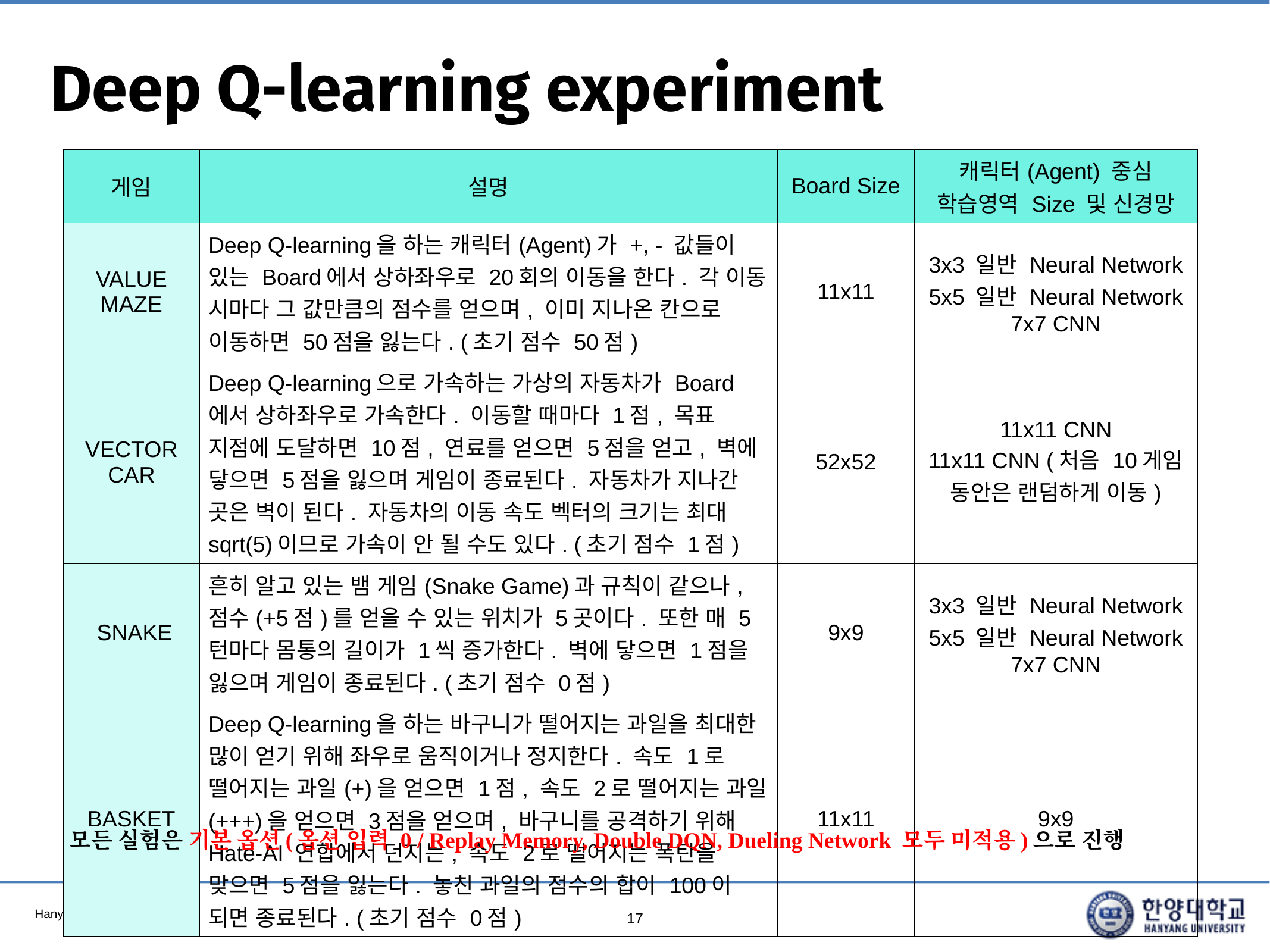

# Deep Q-learning experiment
| 게임 | 설명 | Board Size | 캐릭터(Agent) 중심 학습영역 Size 및 신경망 |
| --- | --- | --- | --- |
| VALUE MAZE | Deep Q-learning을 하는 캐릭터(Agent)가 +, - 값들이 있는 Board에서 상하좌우로 20회의 이동을 한다. 각 이동 시마다 그 값만큼의 점수를 얻으며, 이미 지나온 칸으로 이동하면 50점을 잃는다. (초기 점수 50점) | 11x11 | 3x3 일반 Neural Network 5x5 일반 Neural Network 7x7 CNN |
| VECTOR CAR | Deep Q-learning으로 가속하는 가상의 자동차가 Board에서 상하좌우로 가속한다. 이동할 때마다 1점, 목표 지점에 도달하면 10점, 연료를 얻으면 5점을 얻고, 벽에 닿으면 5점을 잃으며 게임이 종료된다. 자동차가 지나간 곳은 벽이 된다. 자동차의 이동 속도 벡터의 크기는 최대 sqrt(5)이므로 가속이 안 될 수도 있다. (초기 점수 1점) | 52x52 | 11x11 CNN 11x11 CNN (처음 10게임 동안은 랜덤하게 이동) |
| SNAKE | 흔히 알고 있는 뱀 게임(Snake Game)과 규칙이 같으나, 점수(+5점)를 얻을 수 있는 위치가 5곳이다. 또한 매 5턴마다 몸통의 길이가 1씩 증가한다. 벽에 닿으면 1점을 잃으며 게임이 종료된다. (초기 점수 0점) | 9x9 | 3x3 일반 Neural Network 5x5 일반 Neural Network 7x7 CNN |
| BASKET | Deep Q-learning을 하는 바구니가 떨어지는 과일을 최대한 많이 얻기 위해 좌우로 움직이거나 정지한다. 속도 1로 떨어지는 과일(+)을 얻으면 1점, 속도 2로 떨어지는 과일(+++)을 얻으면 3점을 얻으며, 바구니를 공격하기 위해 Hate-AI 연합에서 던지는, 속도 2로 떨어지는 폭탄을 맞으면 5점을 잃는다. 놓친 과일의 점수의 합이 100이 되면 종료된다. (초기 점수 0점) | 11x11 | 9x9 |
모든 실험은 기본 옵션(옵션 입력 0 / Replay Memory, Double DQN, Dueling Network 모두 미적용)으로 진행
17